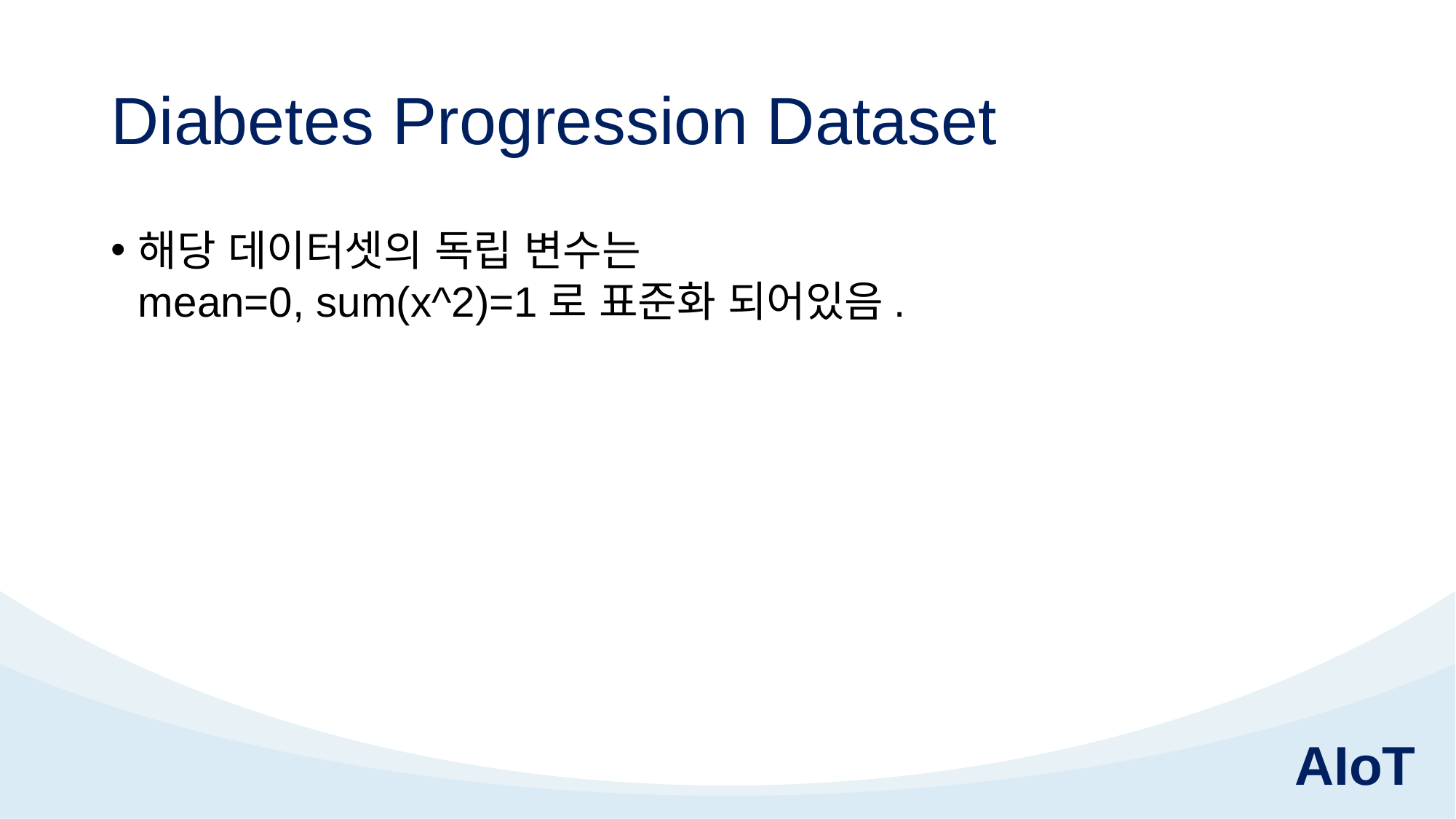

# Diabetes Progression Dataset
해당 데이터셋의 독립 변수는
mean=0, sum(x^2)=1로 표준화 되어있음.